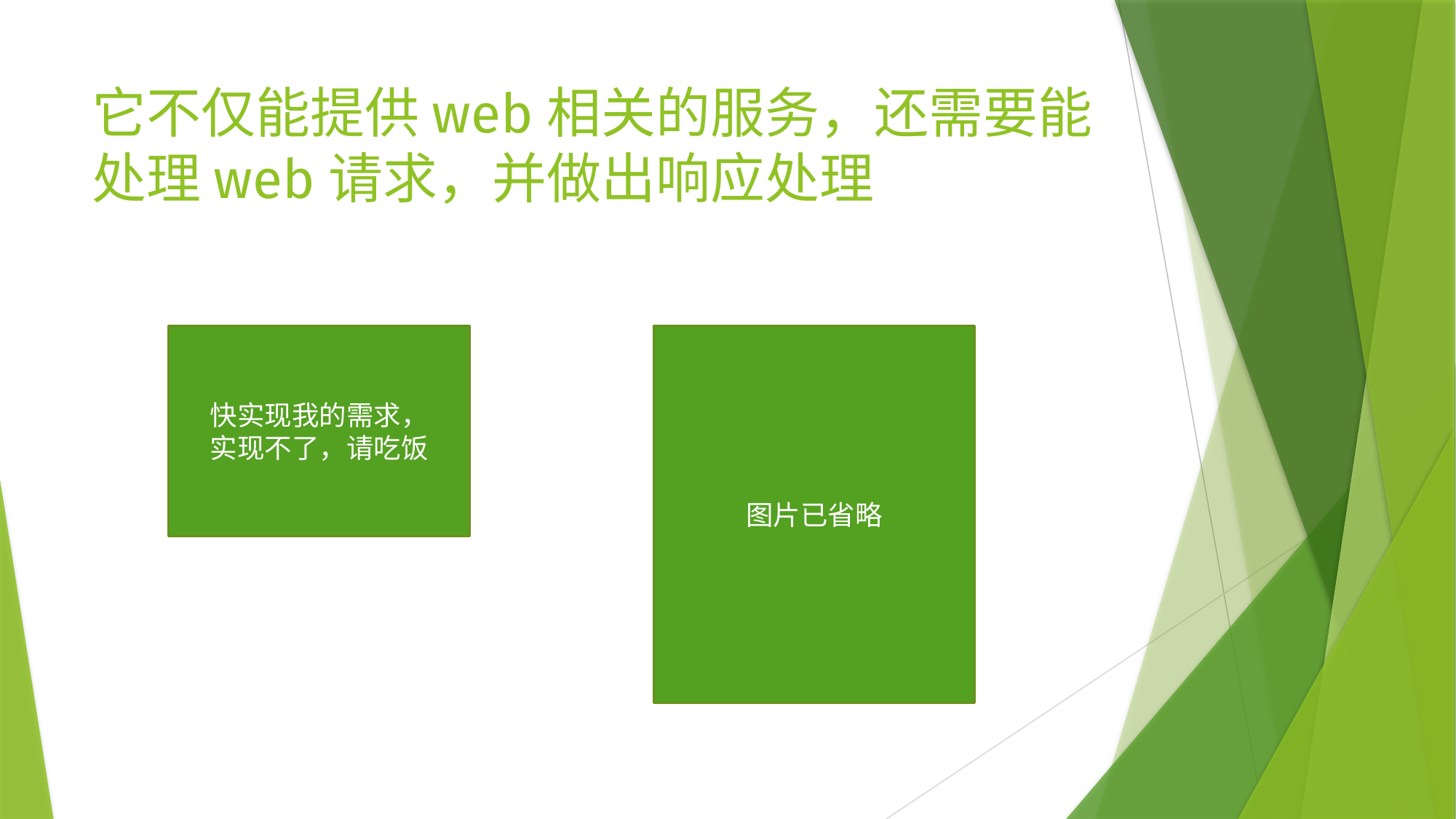

# 它不仅能提供web相关的服务，还需要能处理web请求，并做出响应处理

快实现我的需求，
实现不了，请吃饭
图片已省略